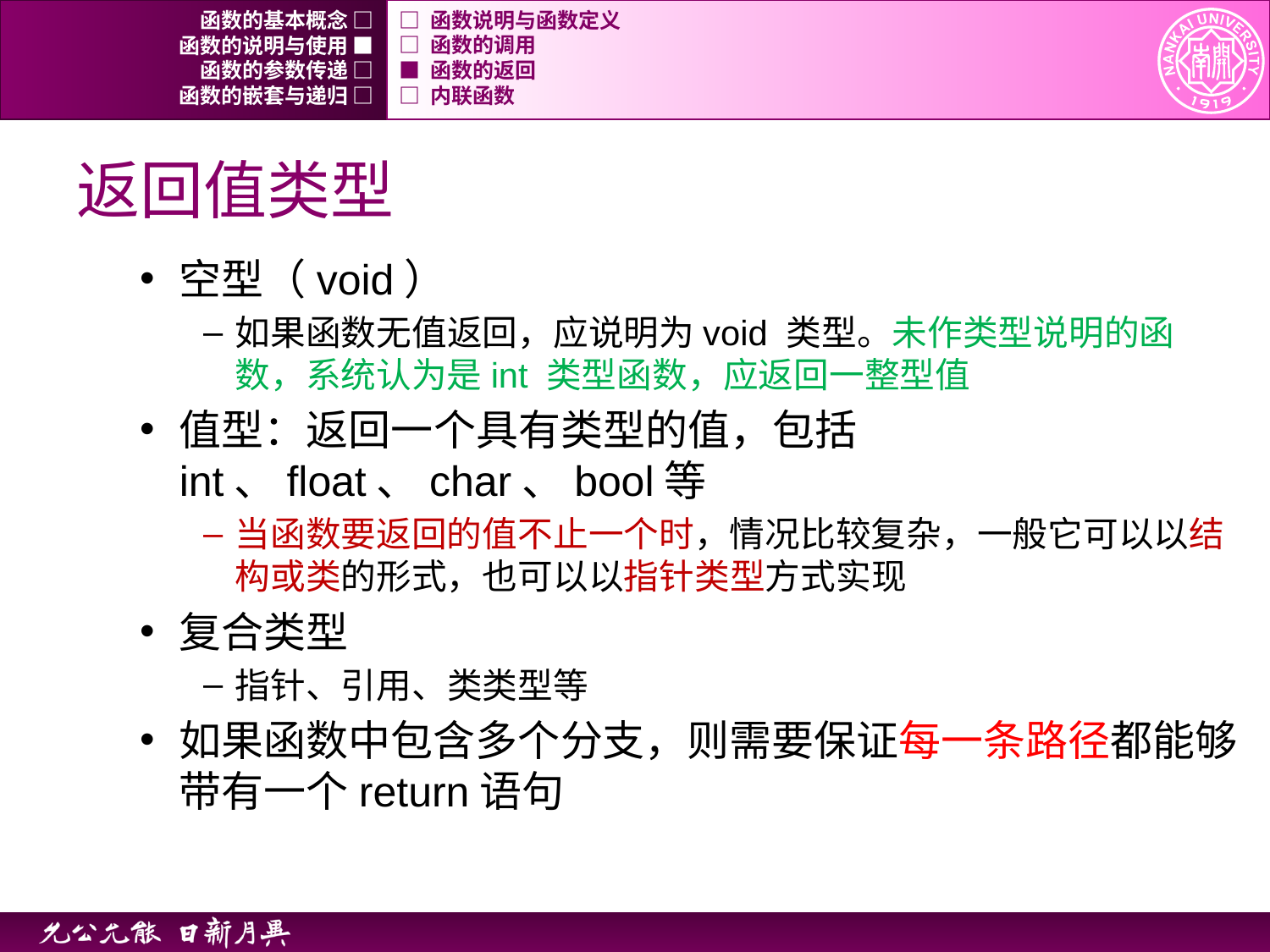

函数的基本概念 □
□ 函数说明与函数定义
函数的说明与使用 ■
□ 函数的调用
函数的参数传递 □
■ 函数的返回
函数的嵌套与递归 □
□ 内联函数
# 返回值类型
空型（void）
如果函数无值返回，应说明为void 类型。未作类型说明的函数，系统认为是int 类型函数，应返回一整型值
值型：返回一个具有类型的值，包括int、float、char、bool等
当函数要返回的值不止一个时，情况比较复杂，一般它可以以结构或类的形式，也可以以指针类型方式实现
复合类型
指针、引用、类类型等
如果函数中包含多个分支，则需要保证每一条路径都能够带有一个return语句